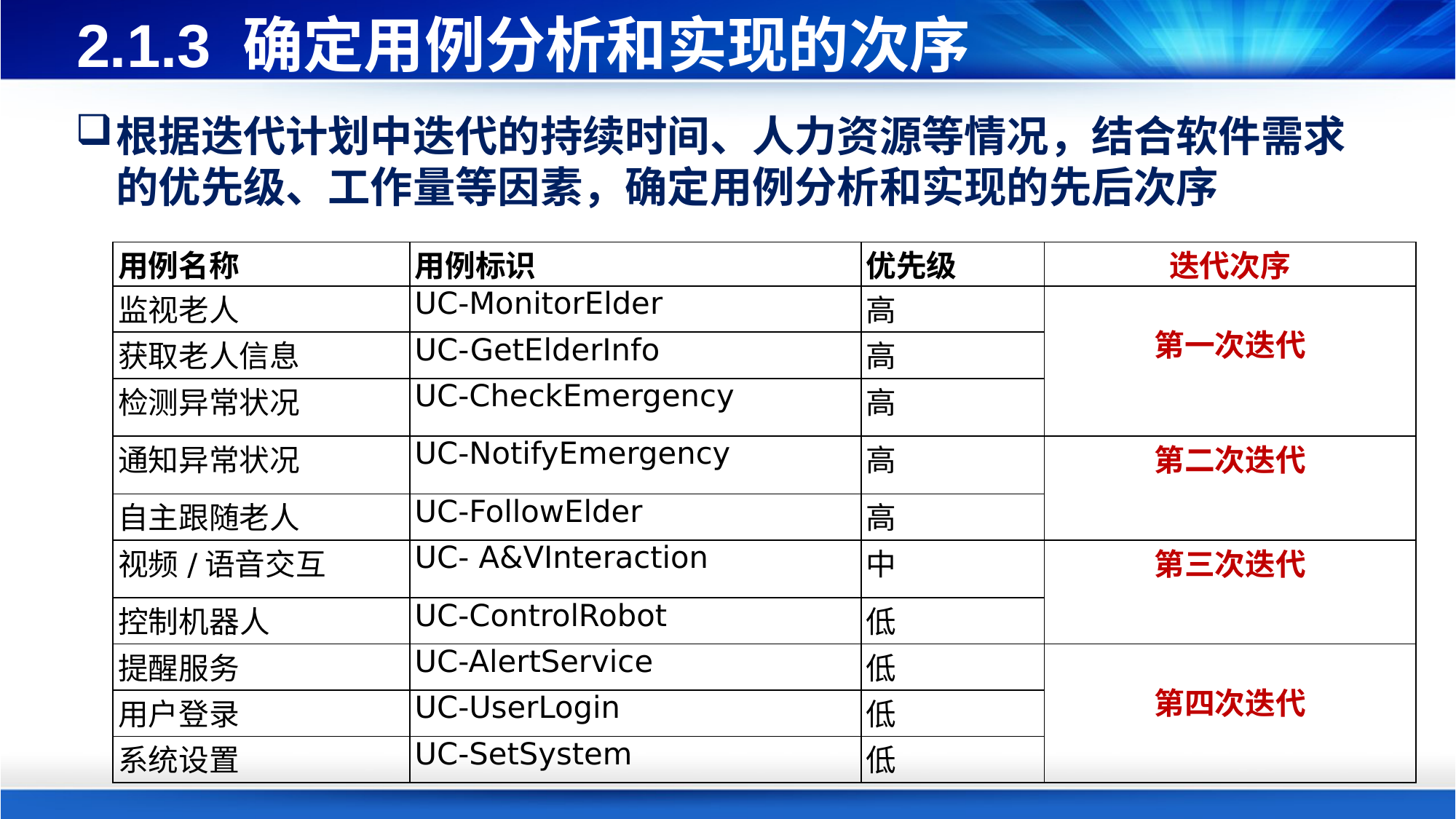

# 2.1.3 确定用例分析和实现的次序
根据迭代计划中迭代的持续时间、人力资源等情况，结合软件需求的优先级、工作量等因素，确定用例分析和实现的先后次序
| 用例名称 | 用例标识 | 优先级 | 迭代次序 |
| --- | --- | --- | --- |
| 监视老人 | UC-MonitorElder | 高 | 第一次迭代 |
| 获取老人信息 | UC-GetElderInfo | 高 |  |
| 检测异常状况 | UC-CheckEmergency | 高 |  |
| 通知异常状况 | UC-NotifyEmergency | 高 | 第二次迭代 |
| 自主跟随老人 | UC-FollowElder | 高 |  |
| 视频/语音交互 | UC- A&VInteraction | 中 | 第三次迭代 |
| 控制机器人 | UC-ControlRobot | 低 |  |
| 提醒服务 | UC-AlertService | 低 | 第四次迭代 |
| 用户登录 | UC-UserLogin | 低 |  |
| 系统设置 | UC-SetSystem | 低 |  |